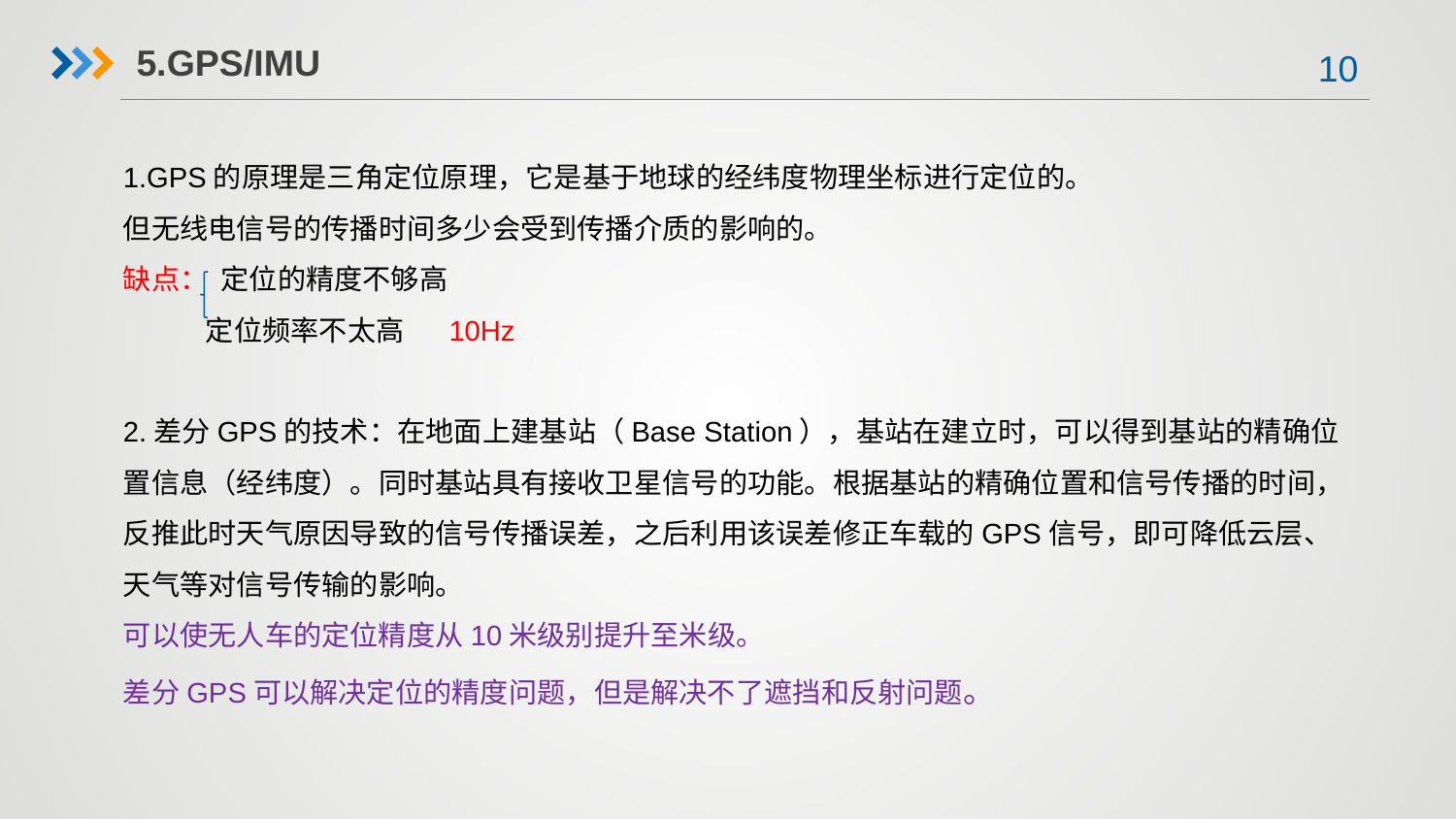

5.GPS/IMU
1.GPS的原理是三角定位原理，它是基于地球的经纬度物理坐标进行定位的。
但无线电信号的传播时间多少会受到传播介质的影响的。
缺点：  定位的精度不够高
            定位频率不太高      10Hz

2.差分GPS的技术：在地面上建基站（Base Station），基站在建立时，可以得到基站的精确位置信息（经纬度）。同时基站具有接收卫星信号的功能。根据基站的精确位置和信号传播的时间，反推此时天气原因导致的信号传播误差，之后利用该误差修正车载的GPS信号，即可降低云层、天气等对信号传输的影响。
可以使无人车的定位精度从10米级别提升至米级。
差分GPS可以解决定位的精度问题，但是解决不了遮挡和反射问题。